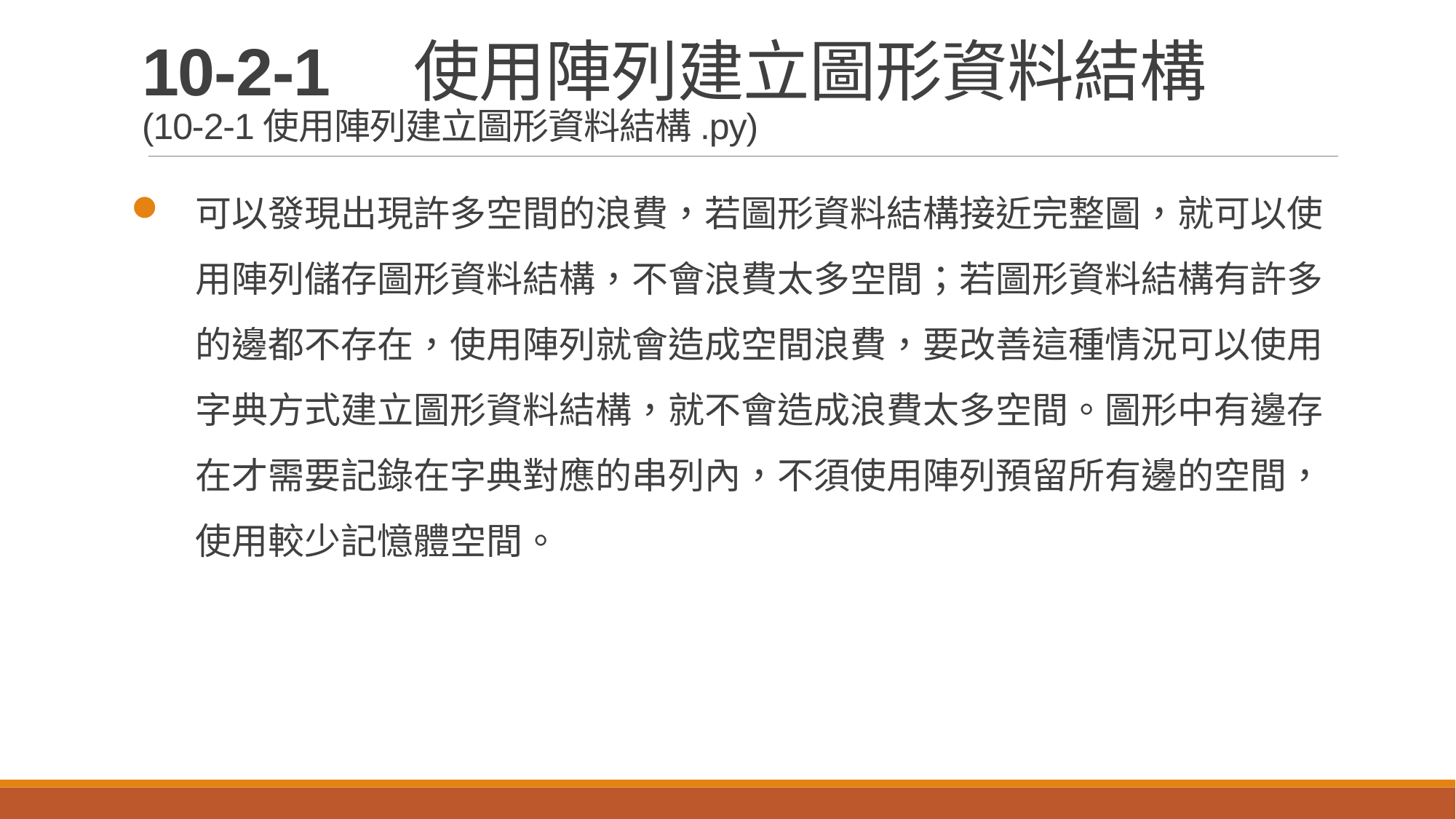

# 10-2-1　使用陣列建立圖形資料結構 (10-2-1使用陣列建立圖形資料結構.py)
可以發現出現許多空間的浪費，若圖形資料結構接近完整圖，就可以使用陣列儲存圖形資料結構，不會浪費太多空間；若圖形資料結構有許多的邊都不存在，使用陣列就會造成空間浪費，要改善這種情況可以使用字典方式建立圖形資料結構，就不會造成浪費太多空間。圖形中有邊存在才需要記錄在字典對應的串列內，不須使用陣列預留所有邊的空間，使用較少記憶體空間。